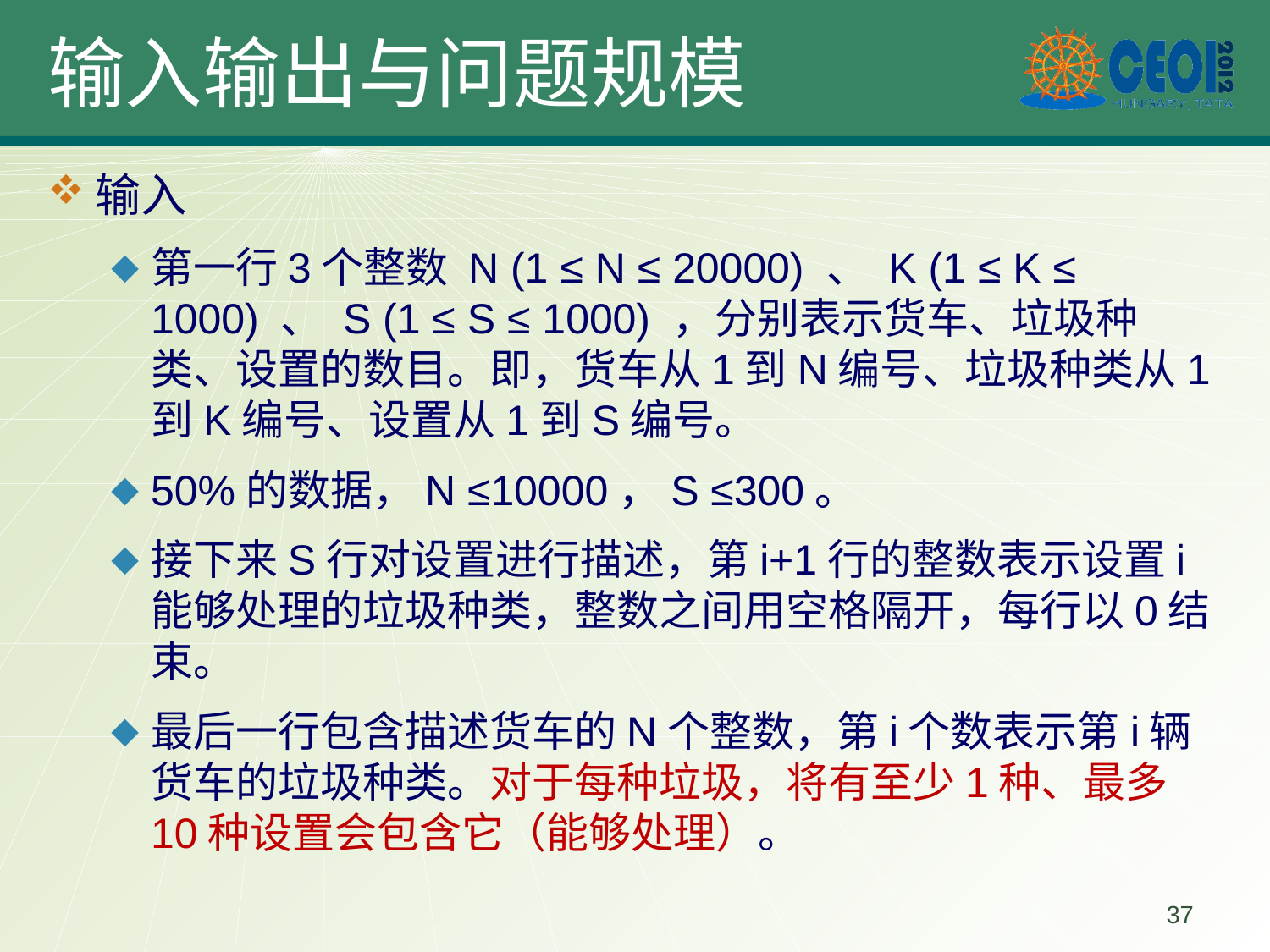

# 输入输出与问题规模
输入
第一行3个整数 N (1 ≤ N ≤ 20000) 、 K (1 ≤ K ≤ 1000) 、 S (1 ≤ S ≤ 1000) ，分别表示货车、垃圾种类、设置的数目。即，货车从1到N编号、垃圾种类从1到K编号、设置从1到S编号。
50%的数据，N ≤10000，S ≤300。
接下来S行对设置进行描述，第i+1行的整数表示设置i能够处理的垃圾种类，整数之间用空格隔开，每行以0结束。
最后一行包含描述货车的N个整数，第i个数表示第i辆货车的垃圾种类。对于每种垃圾，将有至少1种、最多10种设置会包含它（能够处理）。
37